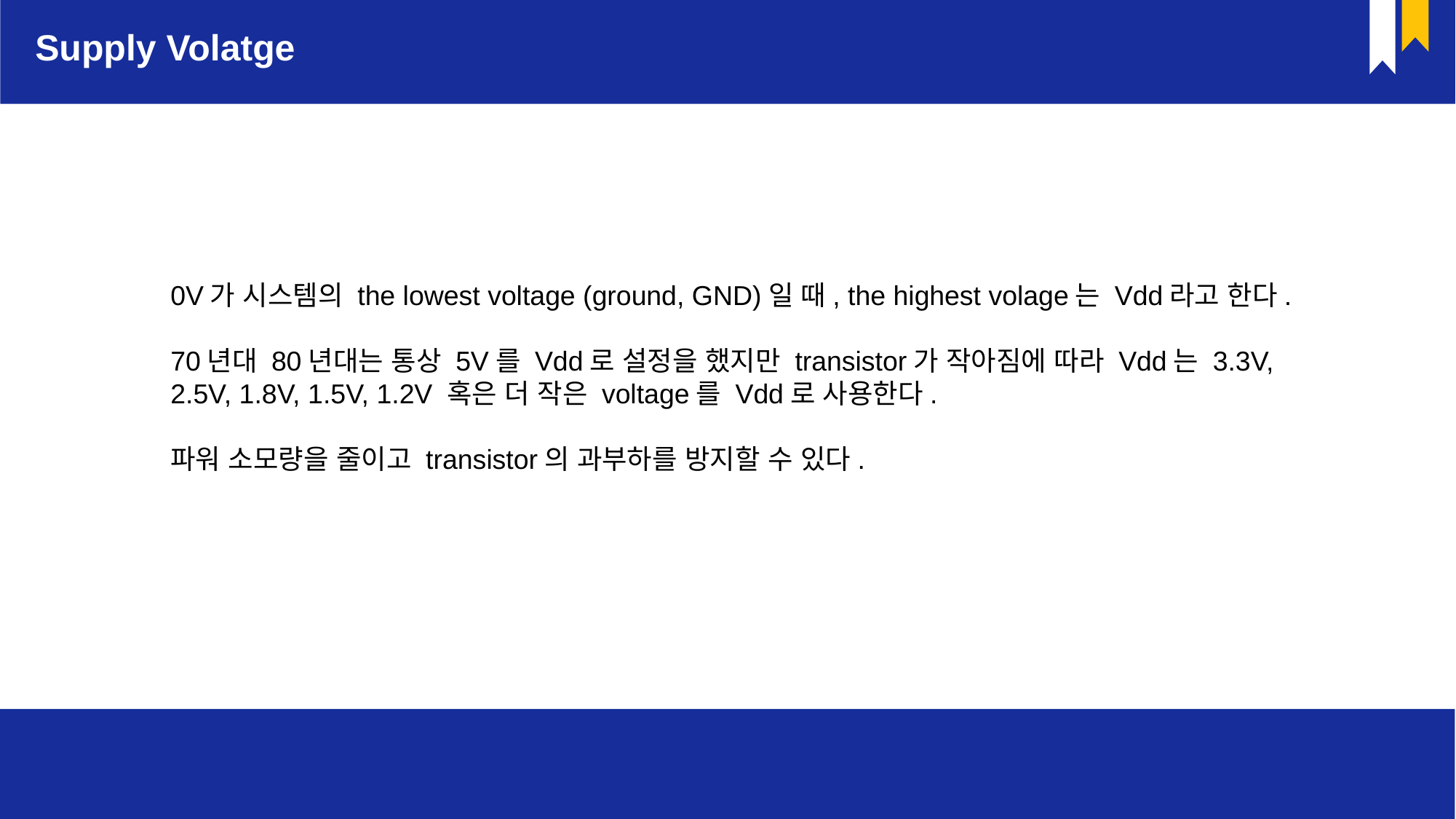

Supply Volatge
0V가 시스템의 the lowest voltage (ground, GND)일 때, the highest volage는 Vdd라고 한다.

70년대 80년대는 통상 5V를 Vdd로 설정을 했지만 transistor가 작아짐에 따라 Vdd는 3.3V, 2.5V, 1.8V, 1.5V, 1.2V 혹은 더 작은 voltage를 Vdd로 사용한다.

파워 소모량을 줄이고 transistor의 과부하를 방지할 수 있다.